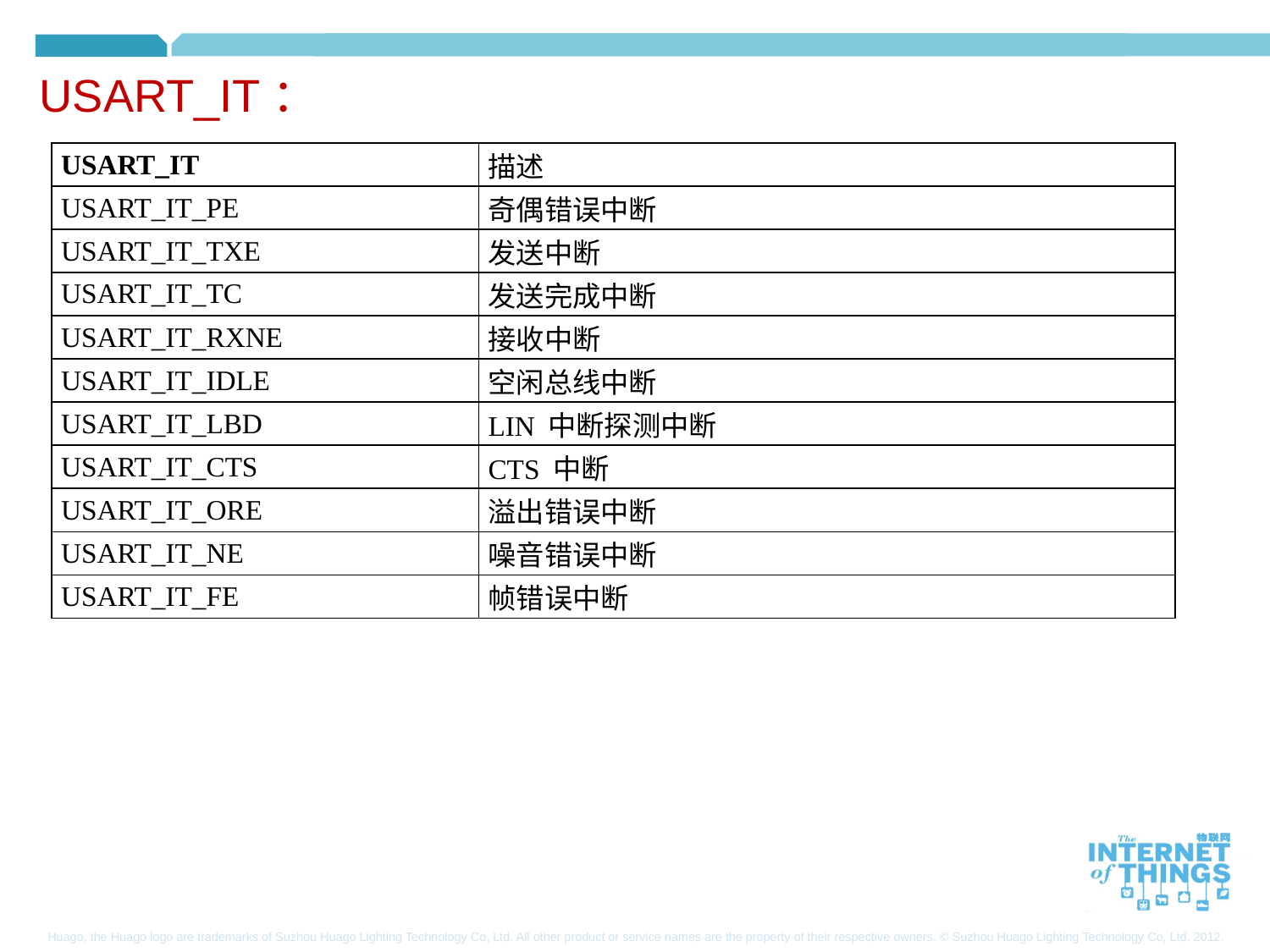

USART_IT：
| USART\_IT | 描述 |
| --- | --- |
| USART\_IT\_PE | 奇偶错误中断 |
| USART\_IT\_TXE | 发送中断 |
| USART\_IT\_TC | 发送完成中断 |
| USART\_IT\_RXNE | 接收中断 |
| USART\_IT\_IDLE | 空闲总线中断 |
| USART\_IT\_LBD | LIN 中断探测中断 |
| USART\_IT\_CTS | CTS 中断 |
| USART\_IT\_ORE | 溢出错误中断 |
| USART\_IT\_NE | 噪音错误中断 |
| USART\_IT\_FE | 帧错误中断 |